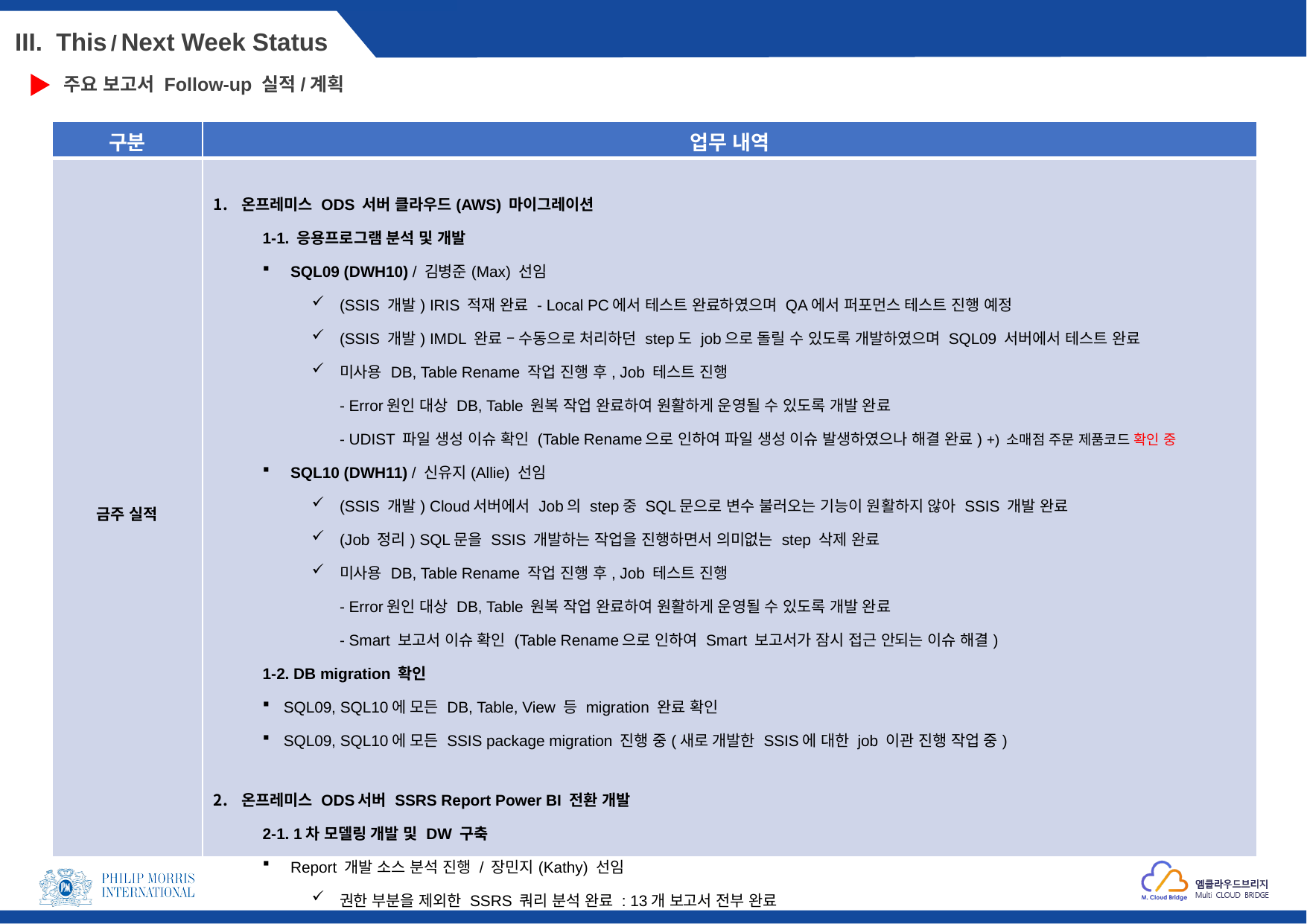

III.  This / Next Week Status
주요 보고서 Follow-up 실적/계획

| 구분 | 업무 내역 |
| --- | --- |
| 금주 실적 | 온프레미스 ODS 서버 클라우드(AWS) 마이그레이션 1-1. 응용프로그램 분석 및 개발 SQL09 (DWH10) / 김병준(Max) 선임 (SSIS 개발) IRIS 적재 완료 - Local PC에서 테스트 완료하였으며 QA에서 퍼포먼스 테스트 진행 예정 (SSIS 개발) IMDL 완료 – 수동으로 처리하던 step도 job으로 돌릴 수 있도록 개발하였으며 SQL09 서버에서 테스트 완료 미사용 DB, Table Rename 작업 진행 후, Job 테스트 진행 - Error원인 대상 DB, Table 원복 작업 완료하여 원활하게 운영될 수 있도록 개발 완료 - UDIST 파일 생성 이슈 확인 (Table Rename으로 인하여 파일 생성 이슈 발생하였으나 해결 완료) +) 소매점 주문 제품코드 확인 중 SQL10 (DWH11) / 신유지(Allie) 선임 (SSIS 개발) Cloud서버에서 Job의 step중 SQL문으로 변수 불러오는 기능이 원활하지 않아 SSIS 개발 완료 (Job 정리) SQL문을 SSIS 개발하는 작업을 진행하면서 의미없는 step 삭제 완료 미사용 DB, Table Rename 작업 진행 후, Job 테스트 진행 - Error원인 대상 DB, Table 원복 작업 완료하여 원활하게 운영될 수 있도록 개발 완료 - Smart 보고서 이슈 확인 (Table Rename으로 인하여 Smart 보고서가 잠시 접근 안되는 이슈 해결) 1-2. DB migration 확인 SQL09, SQL10에 모든 DB, Table, View 등 migration 완료 확인 SQL09, SQL10에 모든 SSIS package migration 진행 중(새로 개발한 SSIS에 대한 job 이관 진행 작업 중) 온프레미스 ODS서버 SSRS Report Power BI 전환 개발 2-1. 1차 모델링 개발 및 DW 구축 Report 개발 소스 분석 진행 / 장민지(Kathy) 선임 권한 부분을 제외한 SSRS 쿼리 분석 완료 : 13개 보고서 전부 완료 Dimension 테이블 확인 완료 후 스키마 구성 진행 중이며 현재까지 파악된 Dimension 테이블은 5개 |